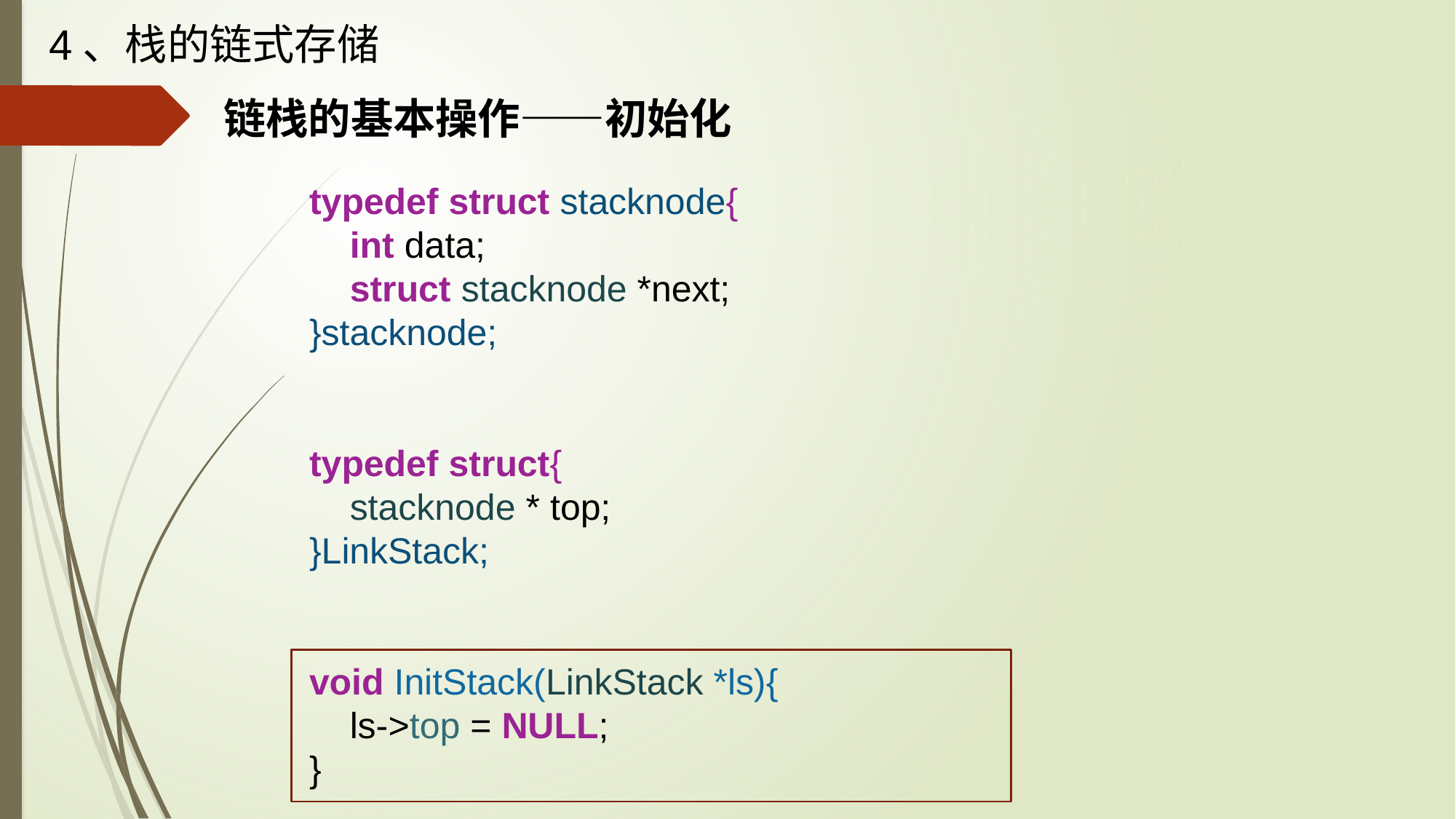

4、栈的链式存储
链栈的基本操作——初始化
typedef struct stacknode{
    int data;
    struct stacknode *next;
}stacknode;

typedef struct{
    stacknode * top;
}LinkStack;

void InitStack(LinkStack *ls){
    ls->top = NULL;
}